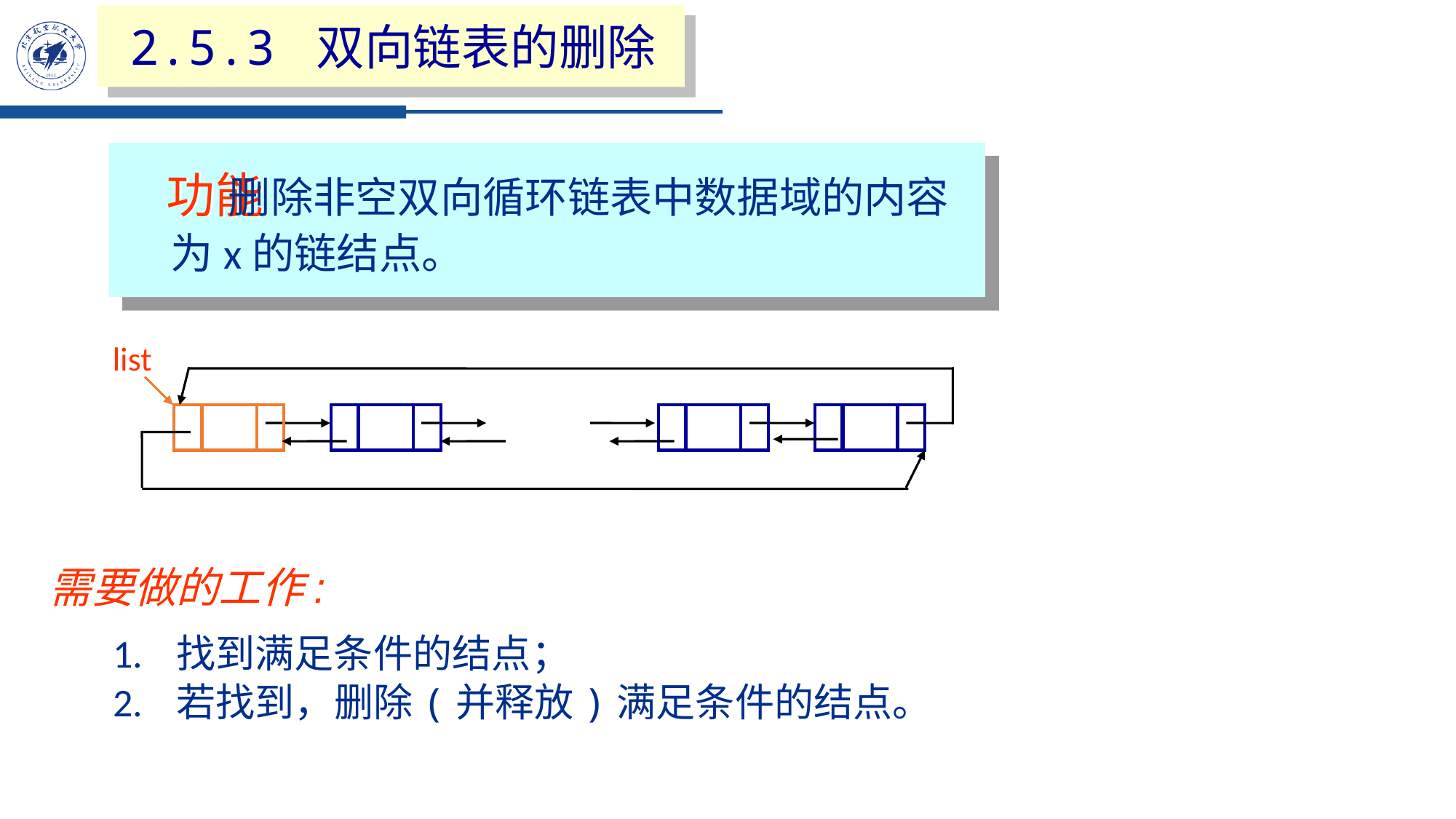

2.5.3 双向链表的删除

功能
     删除非空双向循环链表中数据域的内容为x的链结点。
list

…

需要做的工作:
1. 找到满足条件的结点；
2. 若找到，删除(并释放)满足条件的结点。